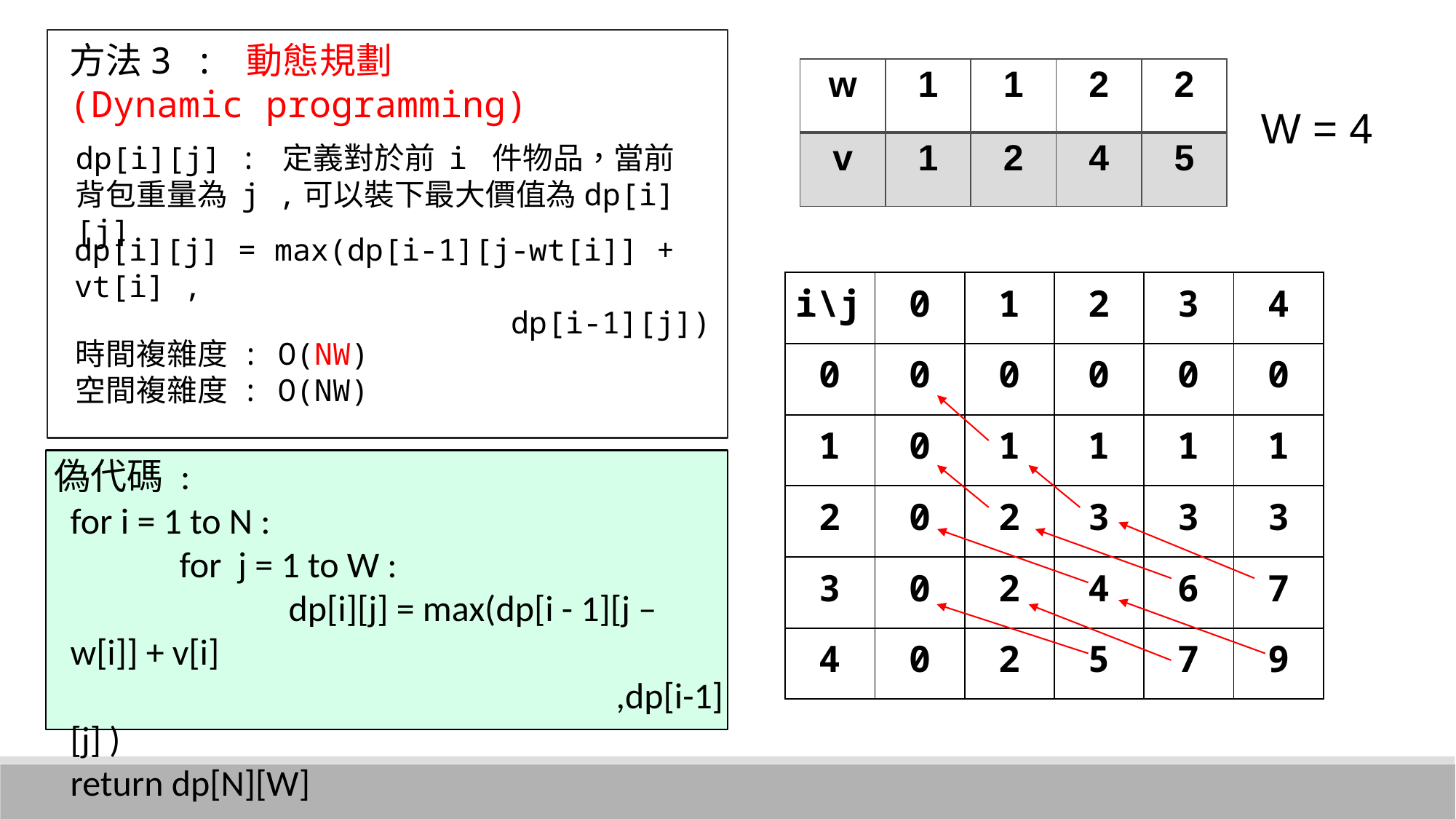

方法3 : 動態規劃
(Dynamic programming)
| w | 1 | 1 | 2 | 2 |
| --- | --- | --- | --- | --- |
| v | 1 | 2 | 4 | 5 |
W = 4
dp[i][j] : 定義對於前 i 件物品，當前背包重量為 j ,可以裝下最大價值為dp[i][j]
dp[i][j] = max(dp[i-1][j-wt[i]] + vt[i] ,
				dp[i-1][j])
| i\j | 0 | 1 | 2 | 3 | 4 |
| --- | --- | --- | --- | --- | --- |
| 0 | 0 | 0 | 0 | 0 | 0 |
| 1 | 0 | 1 | 1 | 1 | 1 |
| 2 | 0 | 2 | 3 | 3 | 3 |
| 3 | 0 | 2 | 4 | 6 | 7 |
| 4 | 0 | 2 | 5 | 7 | 9 |
時間複雜度 : O(NW)
空間複雜度 : O(NW)
偽代碼 :

for i = 1 to N :
	for  j = 1 to W :
		dp[i][j] = max(dp[i - 1][j – w[i]] + v[i]
					,dp[i-1][j] )
return dp[N][W]